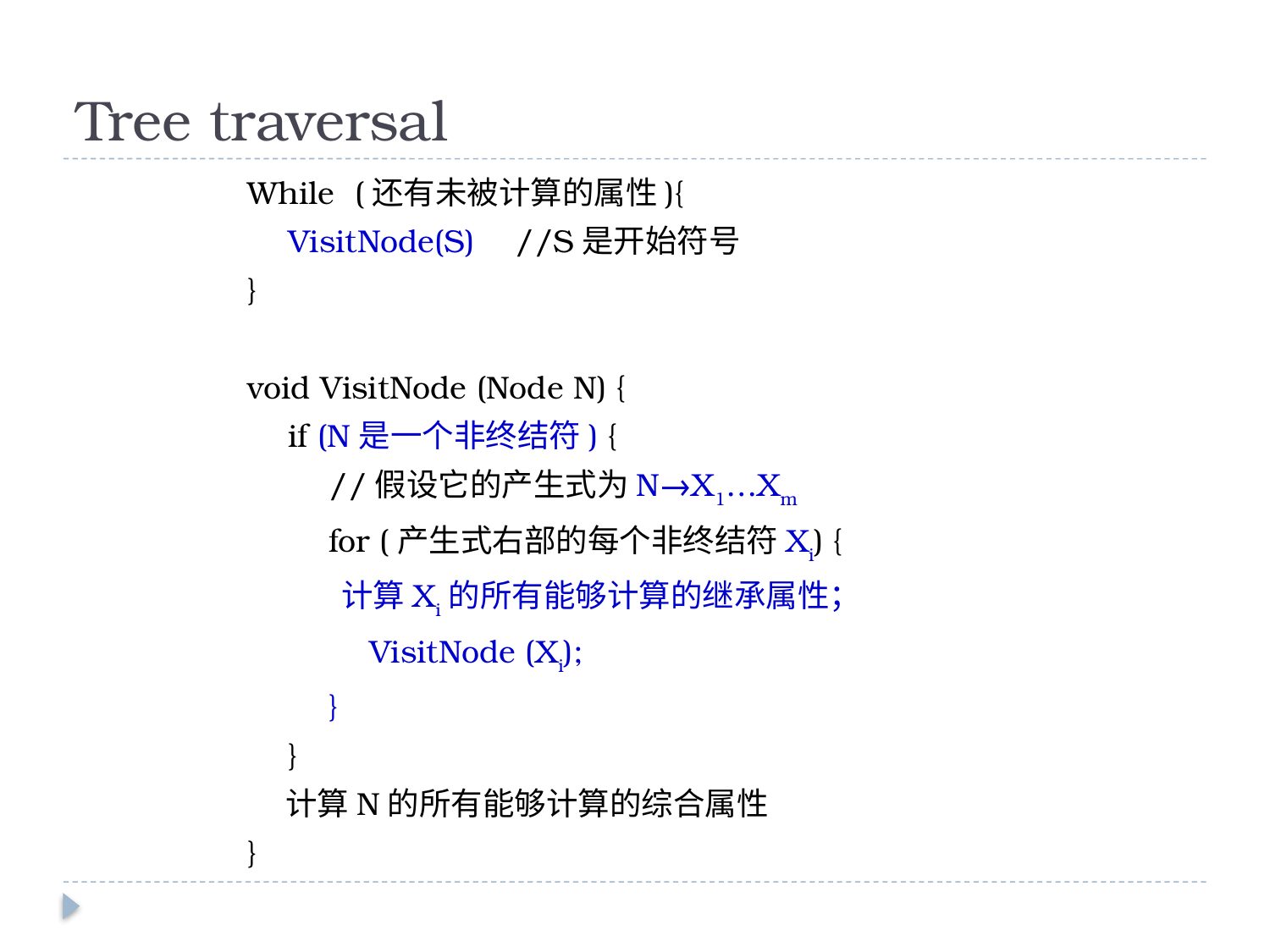

# Tree traversal
While  (还有未被计算的属性){
    VisitNode(S)    //S是开始符号
}

void VisitNode (Node N) {
    if (N是一个非终结符) {
        //假设它的产生式为N→X1…Xm
        for (产生式右部的每个非终结符Xi) {
            计算Xi的所有能够计算的继承属性；
            VisitNode (Xi);
        }
    }
	计算N的所有能够计算的综合属性
}

27